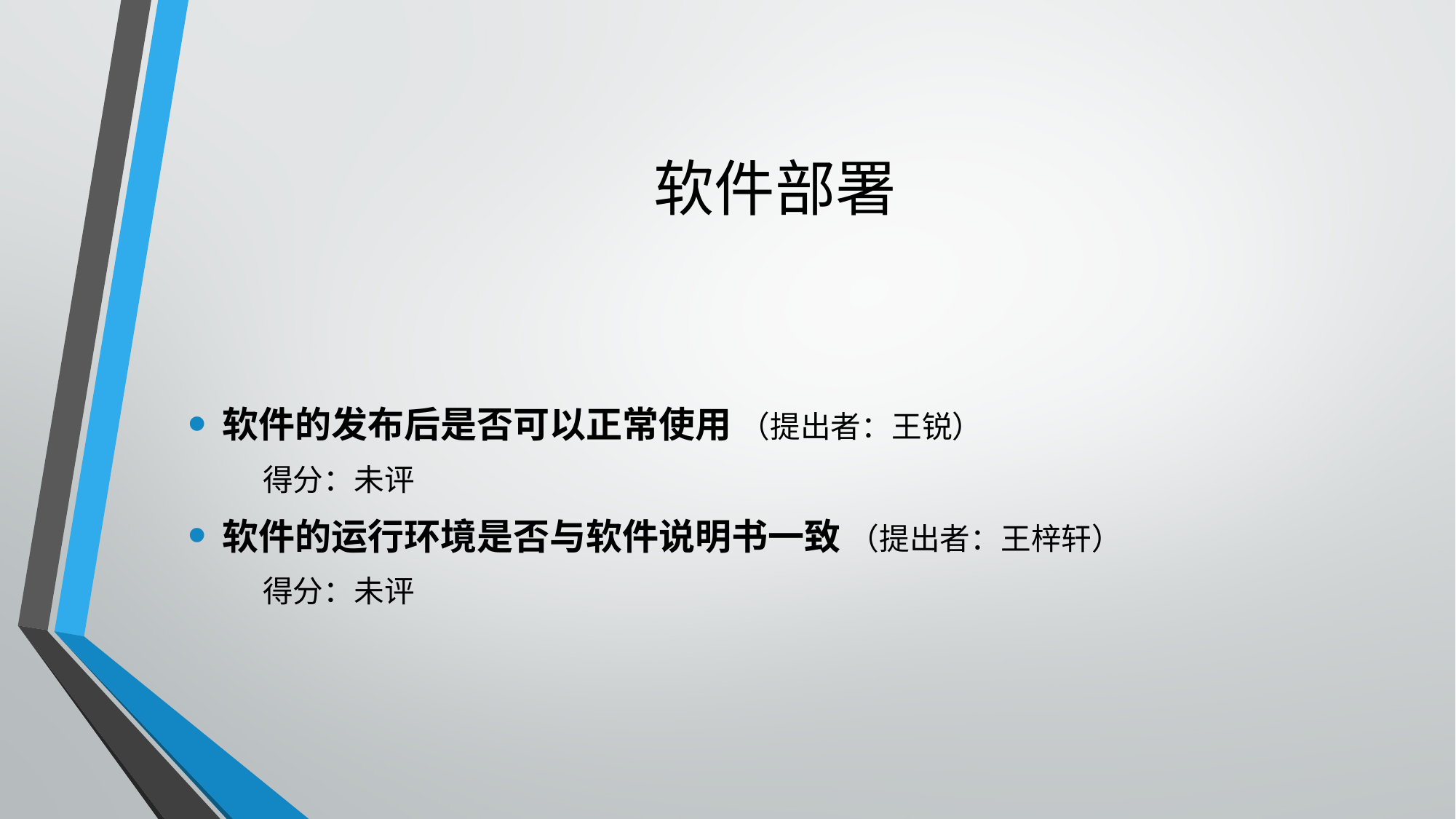

# 软件部署
软件的发布后是否可以正常使用 （提出者：王锐）
          得分：未评
软件的运行环境是否与软件说明书一致 （提出者：王梓轩）
          得分：未评